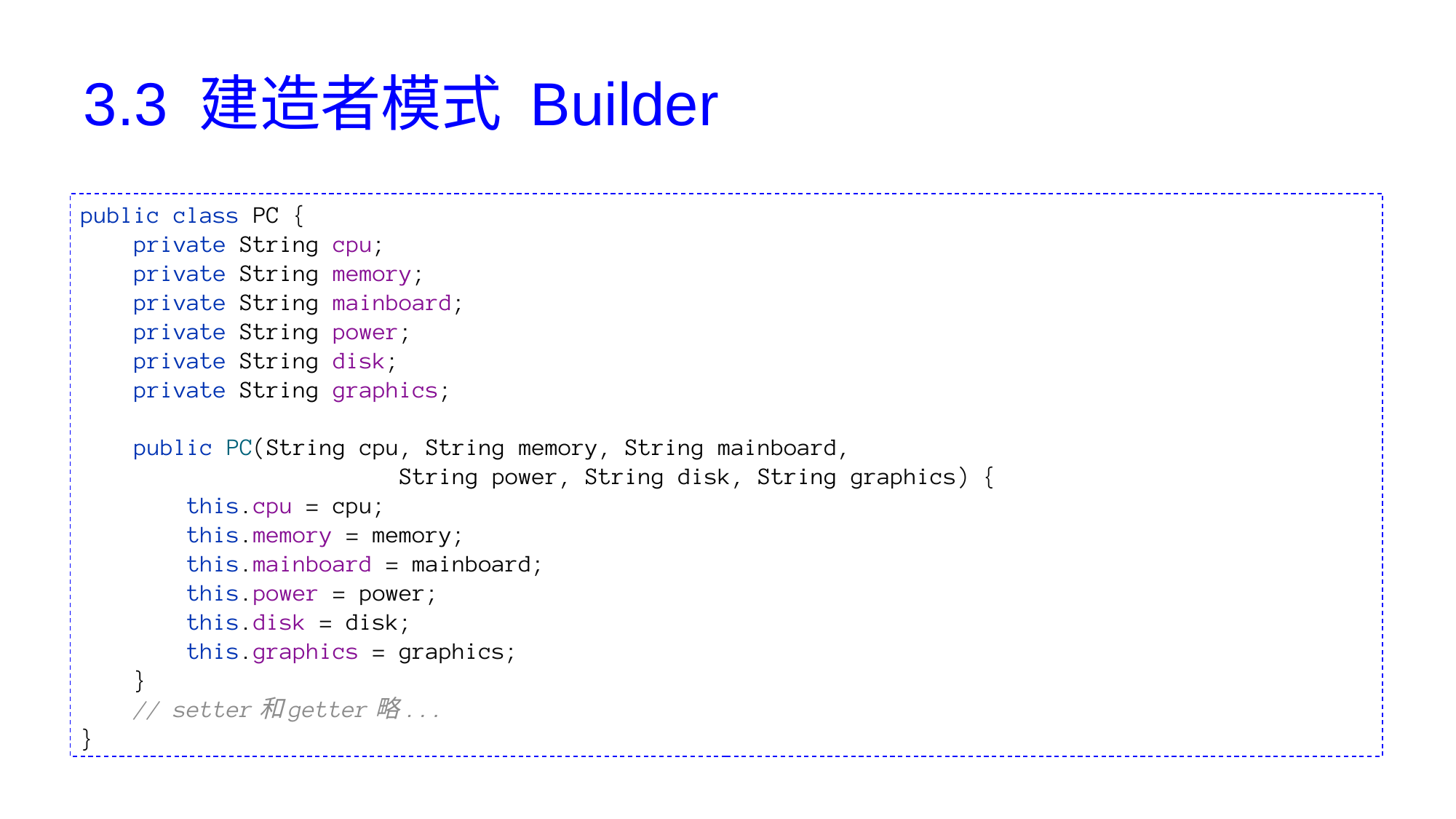

# 3.3 建造者模式 Builder
public class PC {
    private String cpu;
    private String memory;
    private String mainboard;
    private String power;
    private String disk;
    private String graphics;
    public PC(String cpu, String memory, String mainboard,
                        String power, String disk, String graphics) {
        this.cpu = cpu;
        this.memory = memory;
        this.mainboard = mainboard;
        this.power = power;
        this.disk = disk;
        this.graphics = graphics;
    }
    // setter和getter略...
}
31